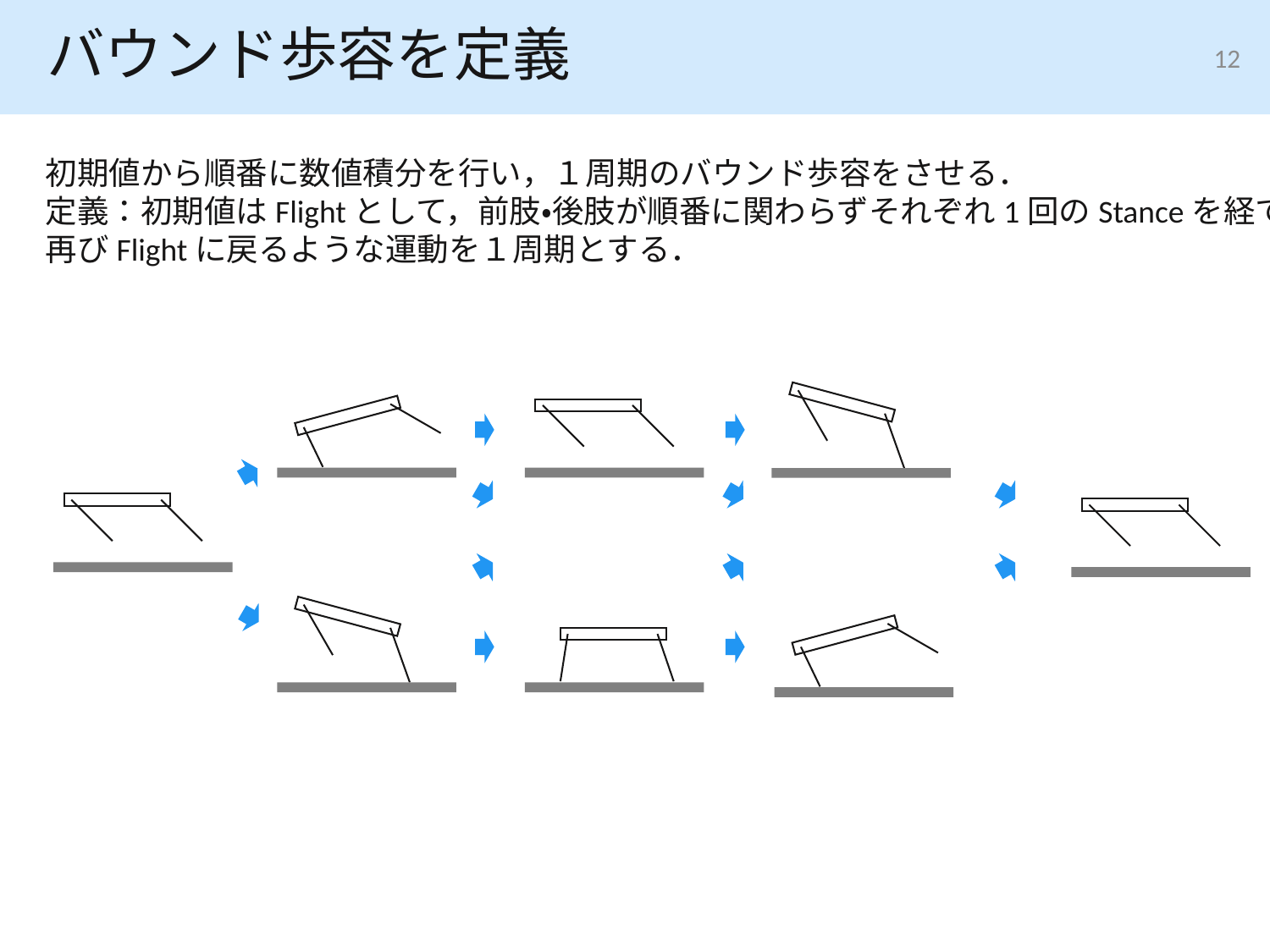

# バウンド歩容を定義
12
初期値から順番に数値積分を行い，１周期のバウンド歩容をさせる．
定義：初期値はFlightとして，前肢・後肢が順番に関わらずそれぞれ1回のStanceを経て，
再びFlightに戻るような運動を１周期とする．